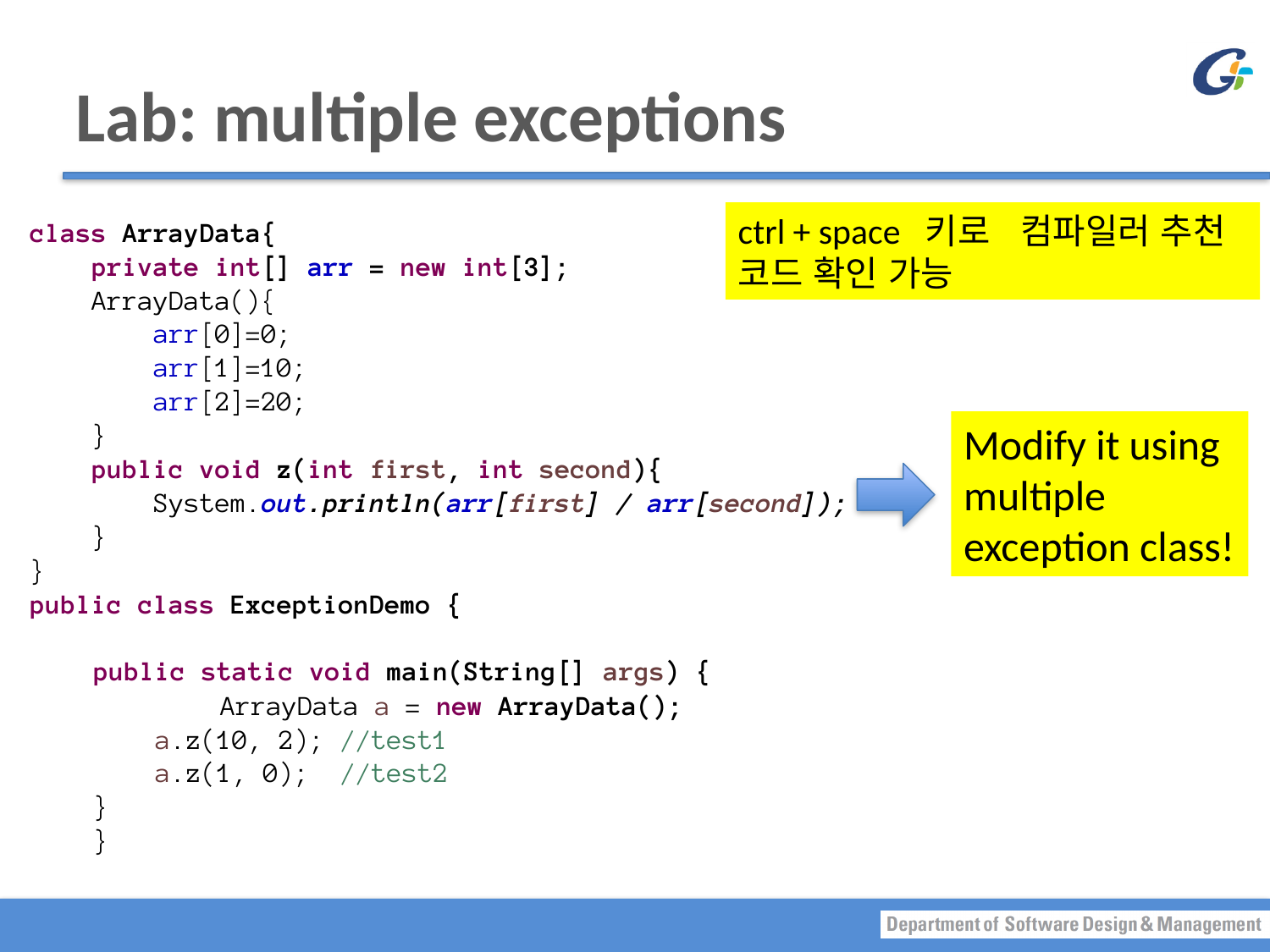

# Lab: multiple exceptions
ctrl + space  키로   컴파일러 추천 코드 확인 가능
class ArrayData{
    private int[] arr = new int[3];
    ArrayData(){
        arr[0]=0;
        arr[1]=10;
        arr[2]=20;
    }
    public void z(int first, int second){
        System.out.println(arr[first] / arr[second]);
    }
}
public class ExceptionDemo {

public static void main(String[] args) {
	ArrayData a = new ArrayData();
    a.z(10, 2); //test1
    a.z(1, 0);  //test2
}
}
Modify it using multiple exception class!